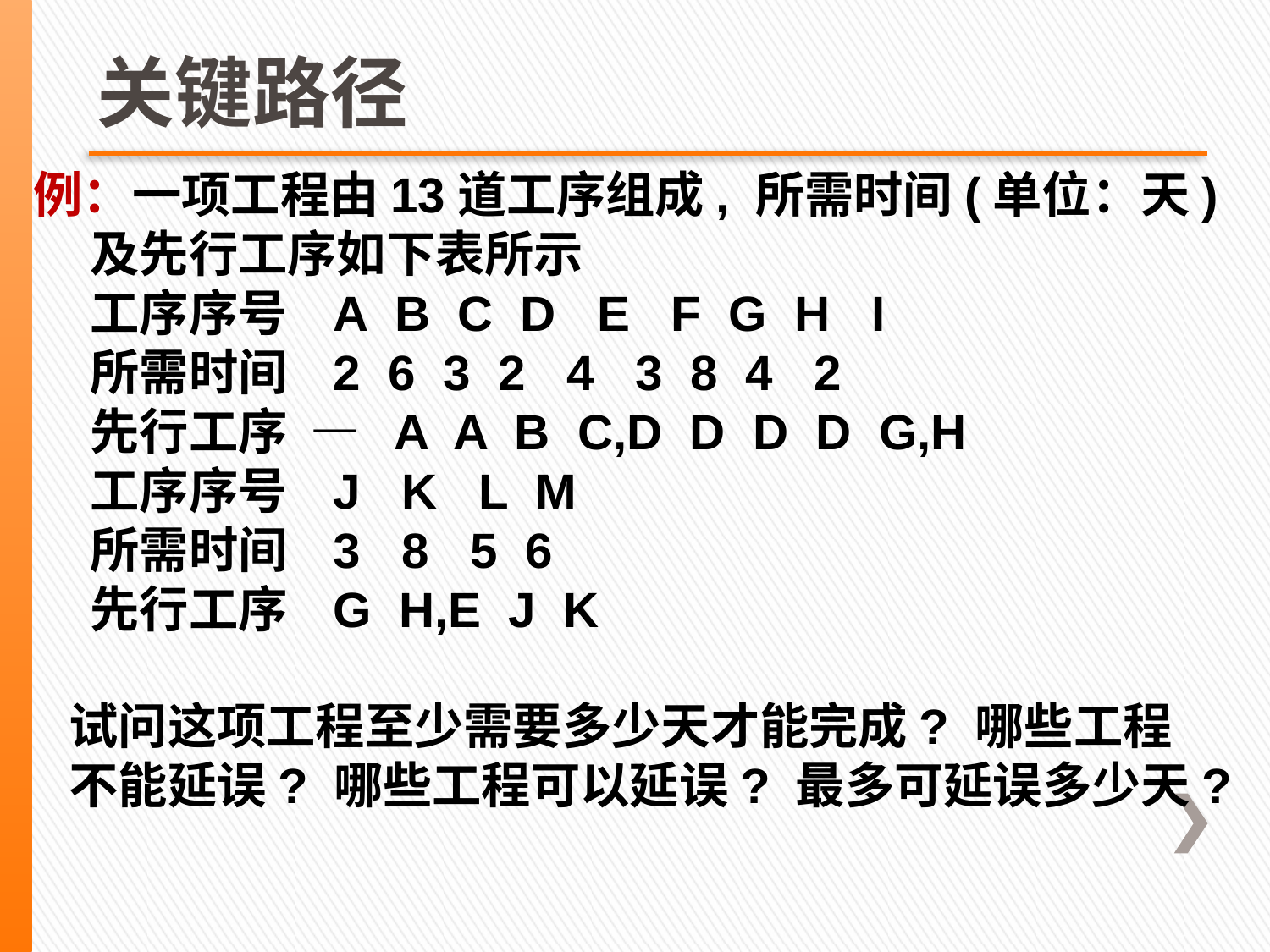

# 关键路径
例：一项工程由13道工序组成, 所需时间(单位：天)
    及先行工序如下表所示
    工序序号   A  B  C  D   E   F  G  H   I
    所需时间   2  6  3  2   4   3  8  4   2
    先行工序  —  A  A  B  C,D  D  D  D  G,H
    工序序号   J   K   L  M
    所需时间   3   8   5  6
    先行工序   G  H,E  J  K
    试问这项工程至少需要多少天才能完成? 哪些工程
    不能延误? 哪些工程可以延误? 最多可延误多少天?